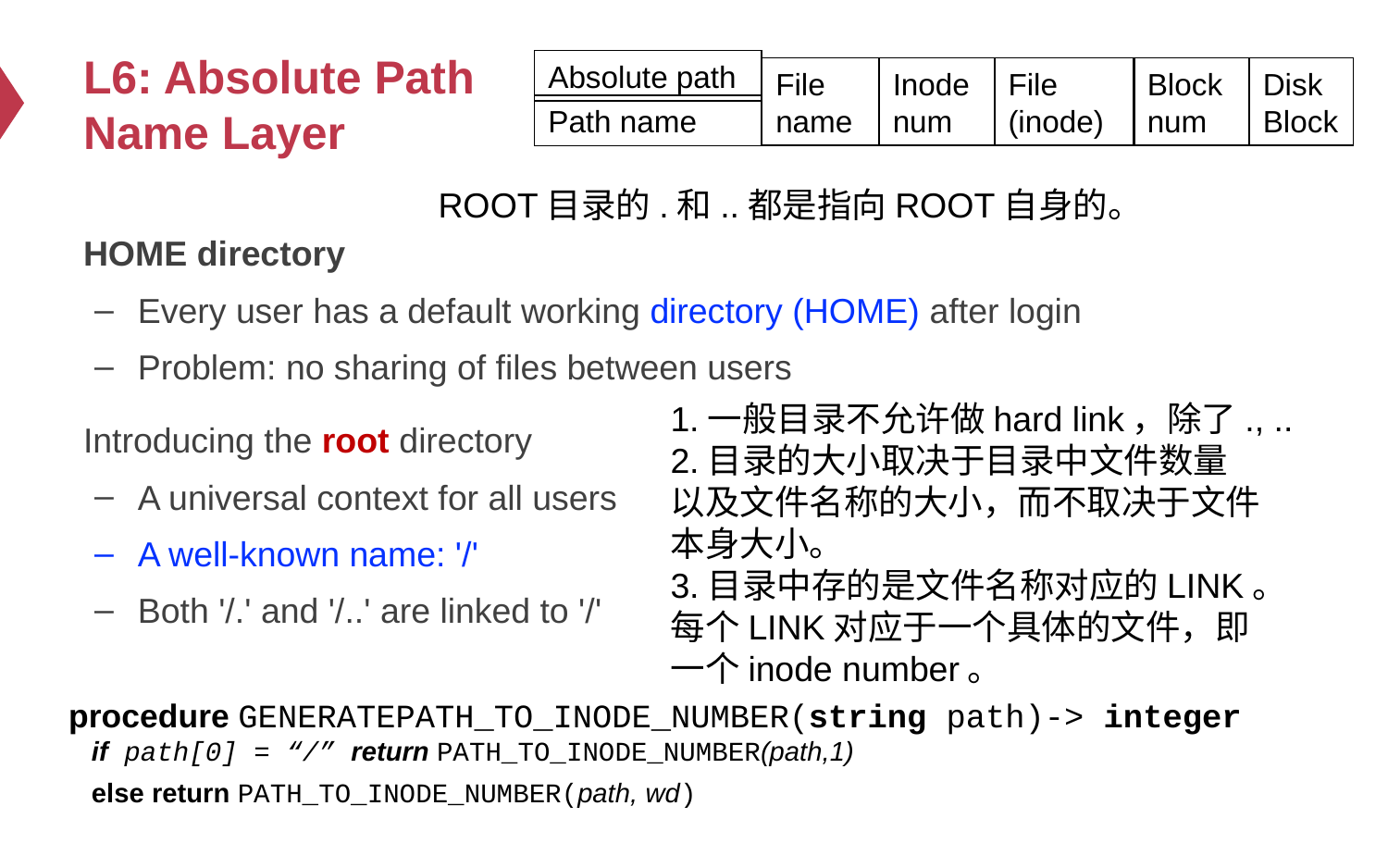

# L6: Absolute Path Name Layer
Absolute path
File
name
Inode num
File
(inode)
Block num
Disk
Block
Path name
ROOT目录的.和..都是指向ROOT自身的。
HOME directory
Every user has a default working directory (HOME) after login
Problem: no sharing of files between users
Introducing the root directory
A universal context for all users
A well-known name: '/'
Both '/.' and '/..' are linked to '/'

1.一般目录不允许做hard link，除了., ..
2.目录的大小取决于目录中文件数量
以及文件名称的大小，而不取决于文件
本身大小。
3.目录中存的是文件名称对应的LINK。
每个LINK对应于一个具体的文件，即
一个inode number。
procedure GENERATEPATH_TO_INODE_NUMBER(string path)-> integer
   if path[0] = “/” return PATH_TO_INODE_NUMBER(path,1)
   else return PATH_TO_INODE_NUMBER(path, wd)
28